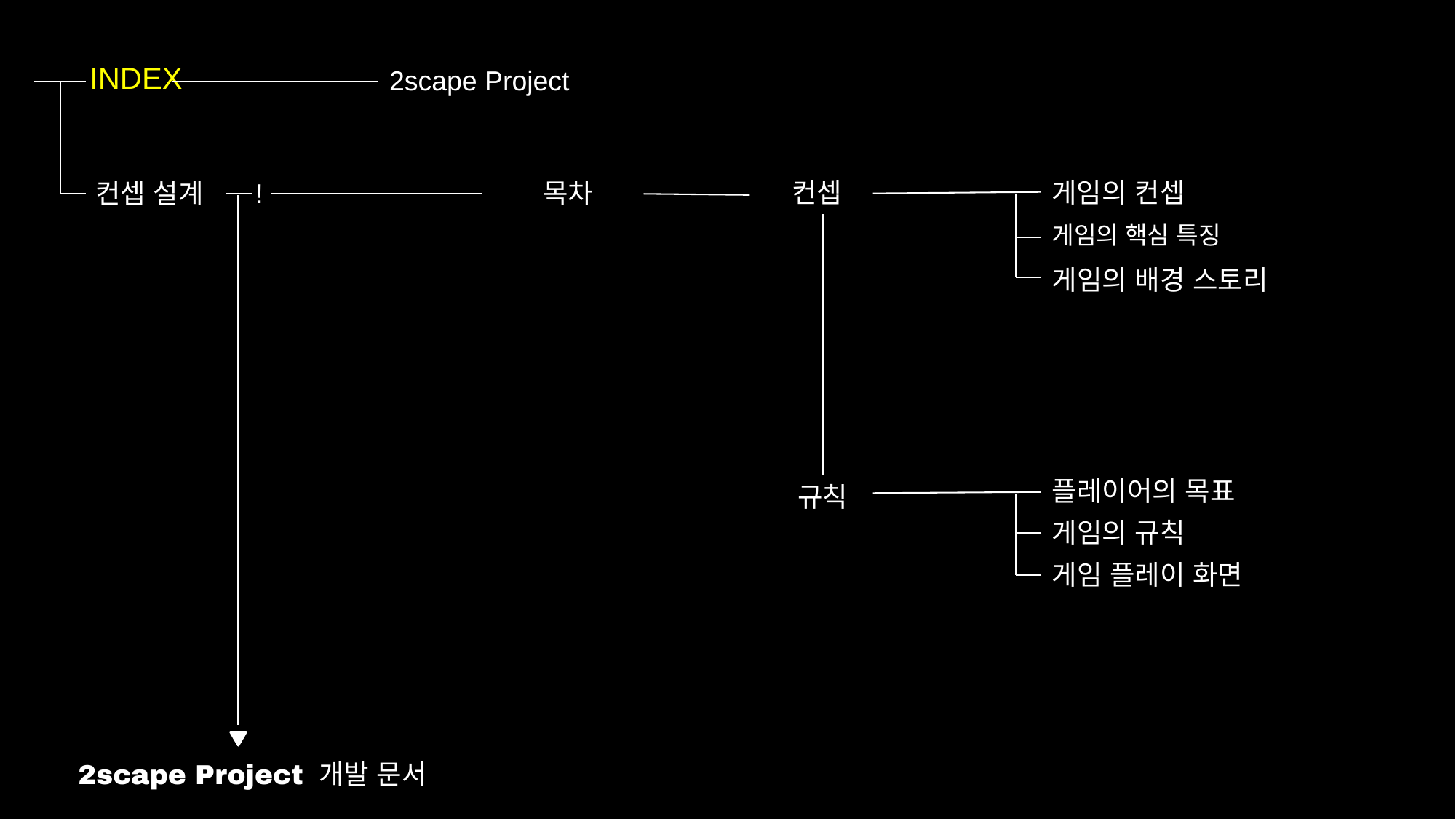

2scape Project
컨셉
게임의 컨셉가
컨셉 설계
!
목차
게임의 핵심 특징
게임의 배경 스토리
플레이어의 목표
규칙
게임의 규칙
게임 플레이 화면

2scape Project 개발 문서